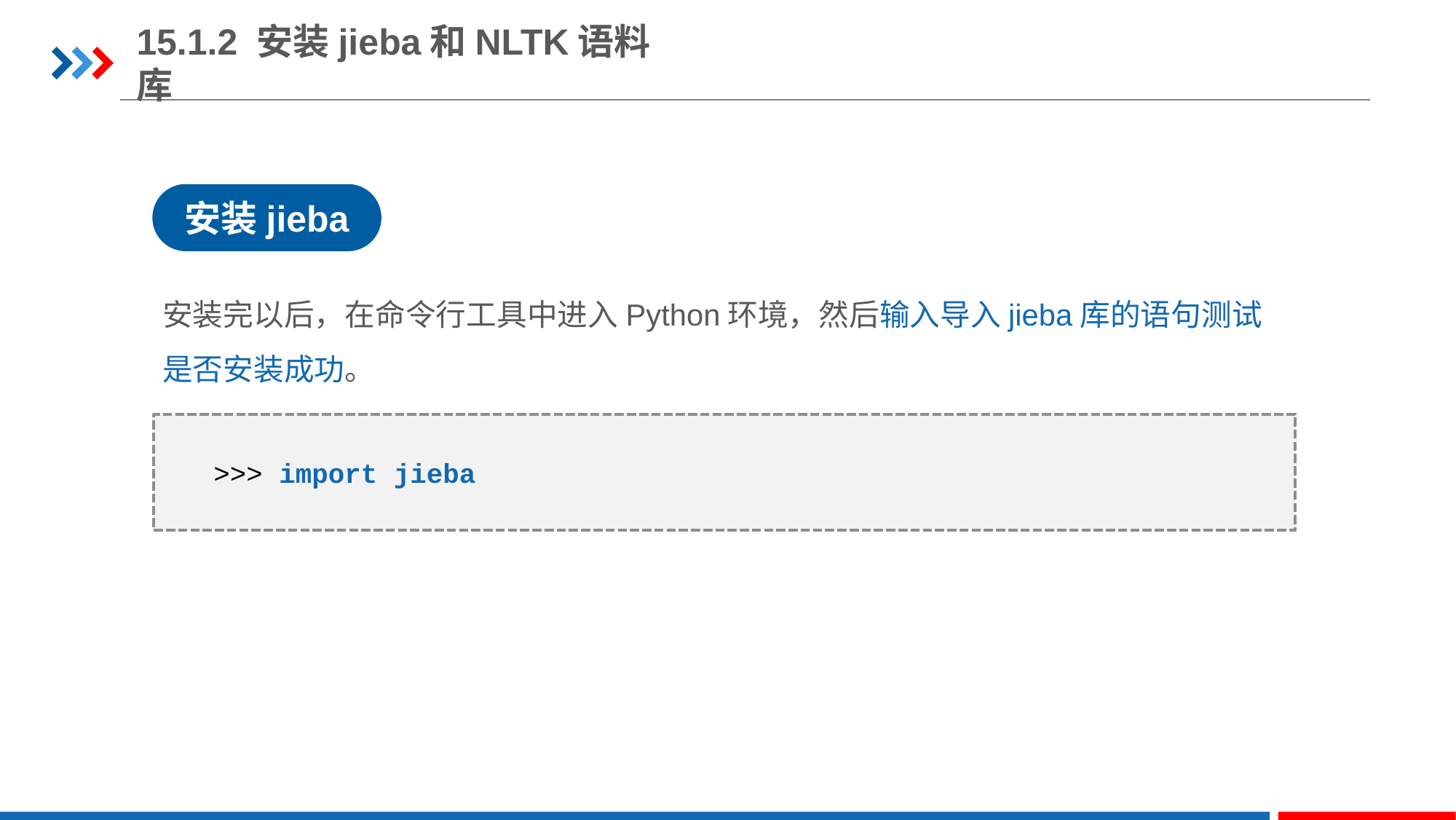

15.1.2 安装jieba和NLTK语料库
安装jieba
安装完以后，在命令行工具中进入Python环境，然后输入导入jieba库的语句测试是否安装成功。

>>> import jieba